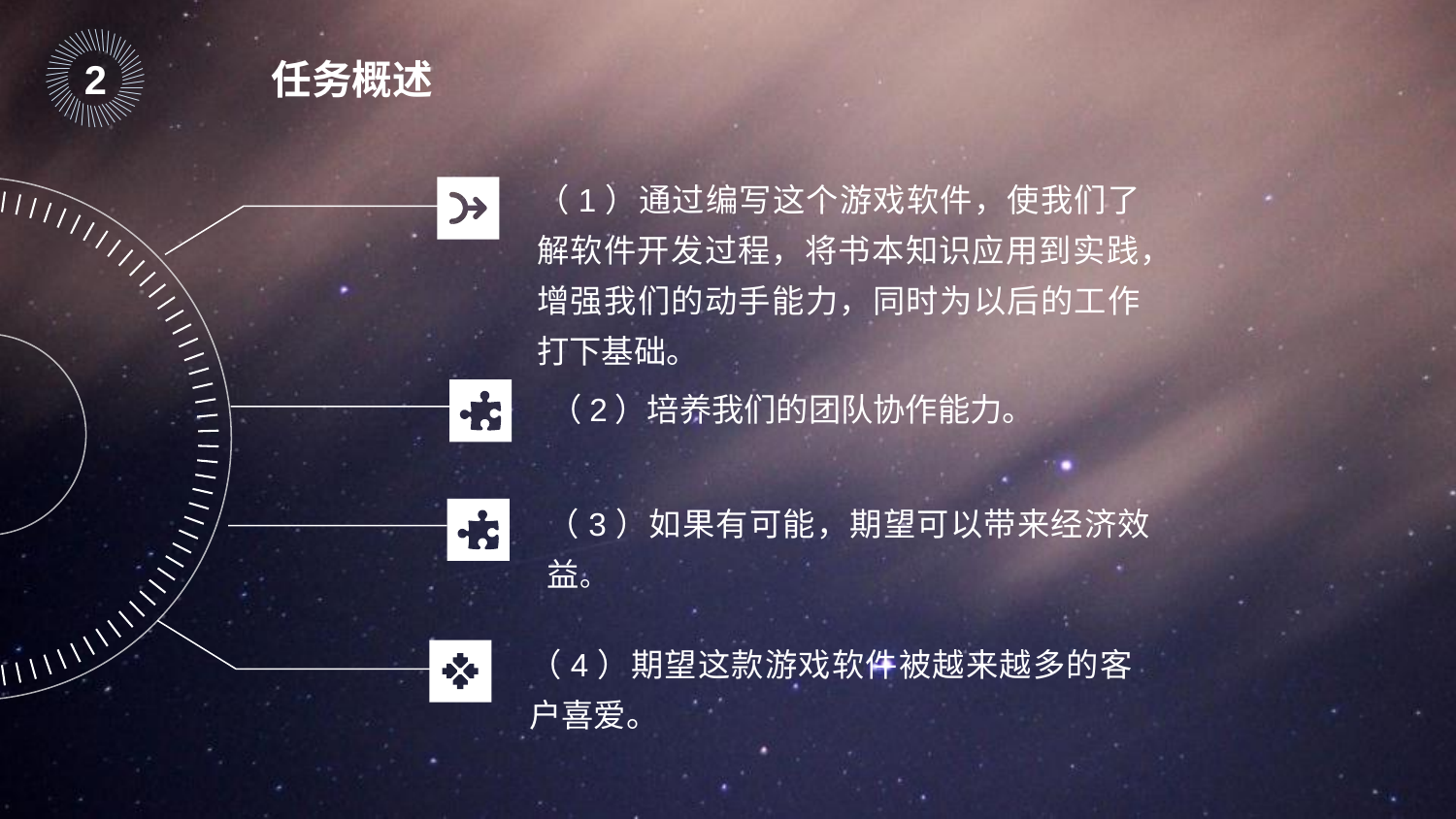

｜
｜
｜
｜
｜
｜
｜
｜
｜
｜
｜
｜
｜
｜
｜
｜
｜
｜
｜
｜
｜
｜
｜
｜
｜
｜
｜
｜
｜
｜
｜
｜
｜
｜
｜
｜
｜
｜
｜
｜
｜
｜
｜
｜
｜
｜
2
任务概述
（1）通过编写这个游戏软件，使我们了解软件开发过程，将书本知识应用到实践，增强我们的动手能力，同时为以后的工作打下基础。

（2）培养我们的团队协作能力。

（3）如果有可能，期望可以带来经济效益。

（4）期望这款游戏软件被越来越多的客户喜爱。